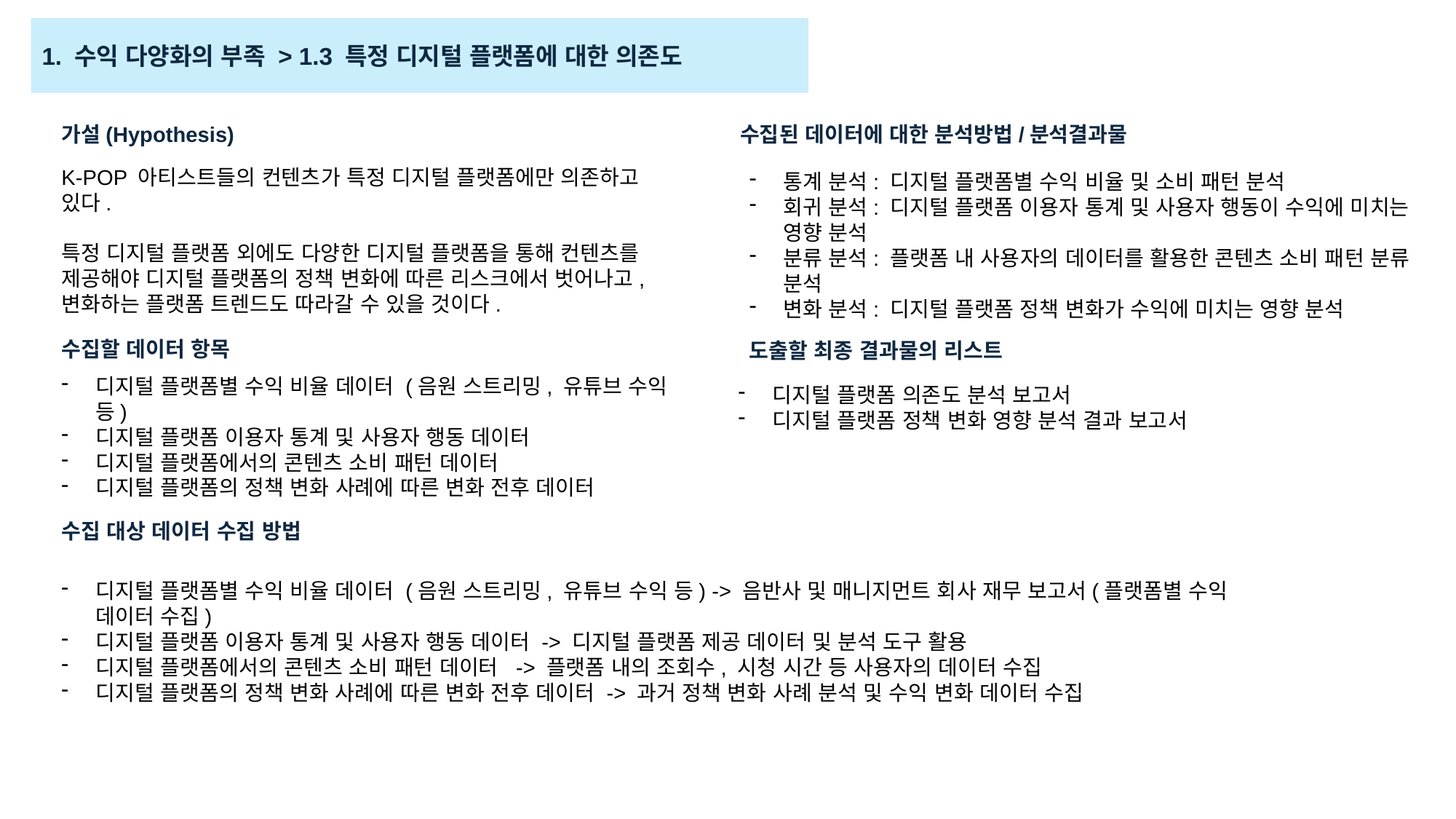

1. 수익 다양화의 부족 > 1.3 특정 디지털 플랫폼에 대한 의존도
가설(Hypothesis)
수집된 데이터에 대한 분석방법/분석결과물
K-POP 아티스트들의 컨텐츠가 특정 디지털 플랫폼에만 의존하고 있다.

특정 디지털 플랫폼 외에도 다양한 디지털 플랫폼을 통해 컨텐츠를 제공해야 디지털 플랫폼의 정책 변화에 따른 리스크에서 벗어나고, 변화하는 플랫폼 트렌드도 따라갈 수 있을 것이다.
통계 분석: 디지털 플랫폼별 수익 비율 및 소비 패턴 분석
회귀 분석: 디지털 플랫폼 이용자 통계 및 사용자 행동이 수익에 미치는 영향 분석
분류 분석: 플랫폼 내 사용자의 데이터를 활용한 콘텐츠 소비 패턴 분류 분석
변화 분석: 디지털 플랫폼 정책 변화가 수익에 미치는 영향 분석
수집할 데이터 항목
도출할 최종 결과물의 리스트
디지털 플랫폼별 수익 비율 데이터 (음원 스트리밍, 유튜브 수익 등)
디지털 플랫폼 이용자 통계 및 사용자 행동 데이터
디지털 플랫폼에서의 콘텐츠 소비 패턴 데이터
디지털 플랫폼의 정책 변화 사례에 따른 변화 전후 데이터
디지털 플랫폼 의존도 분석 보고서
디지털 플랫폼 정책 변화 영향 분석 결과 보고서
수집 대상 데이터 수집 방법
디지털 플랫폼별 수익 비율 데이터 (음원 스트리밍, 유튜브 수익 등) -> 음반사 및 매니지먼트 회사 재무 보고서(플랫폼별 수익 데이터 수집)
디지털 플랫폼 이용자 통계 및 사용자 행동 데이터 -> 디지털 플랫폼 제공 데이터 및 분석 도구 활용
디지털 플랫폼에서의 콘텐츠 소비 패턴 데이터  -> 플랫폼 내의 조회수, 시청 시간 등 사용자의 데이터 수집
디지털 플랫폼의 정책 변화 사례에 따른 변화 전후 데이터 -> 과거 정책 변화 사례 분석 및 수익 변화 데이터 수집